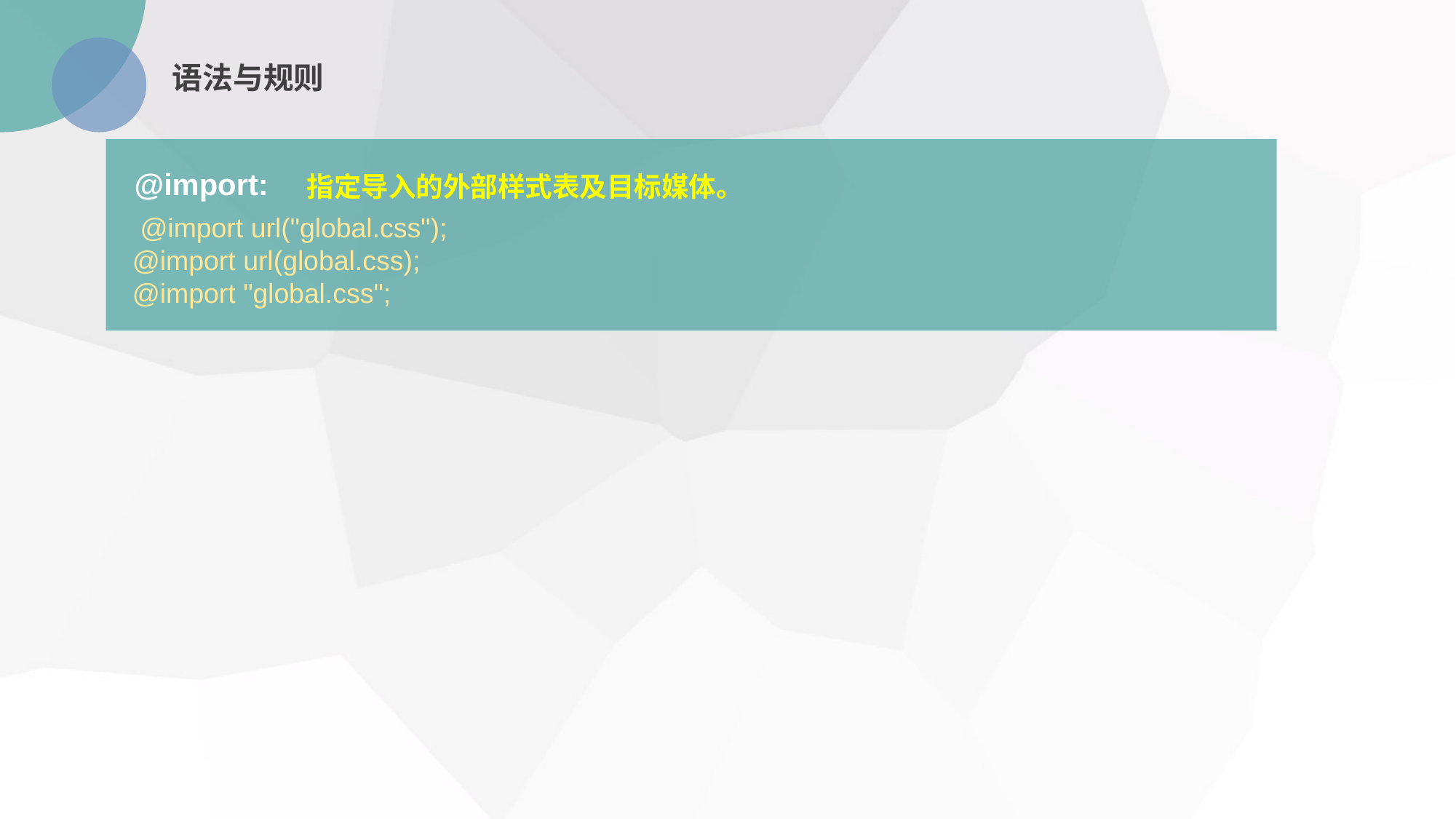

语法与规则

@import:
 @import url("global.css");
@import url(global.css);
@import "global.css";
指定导入的外部样式表及目标媒体。